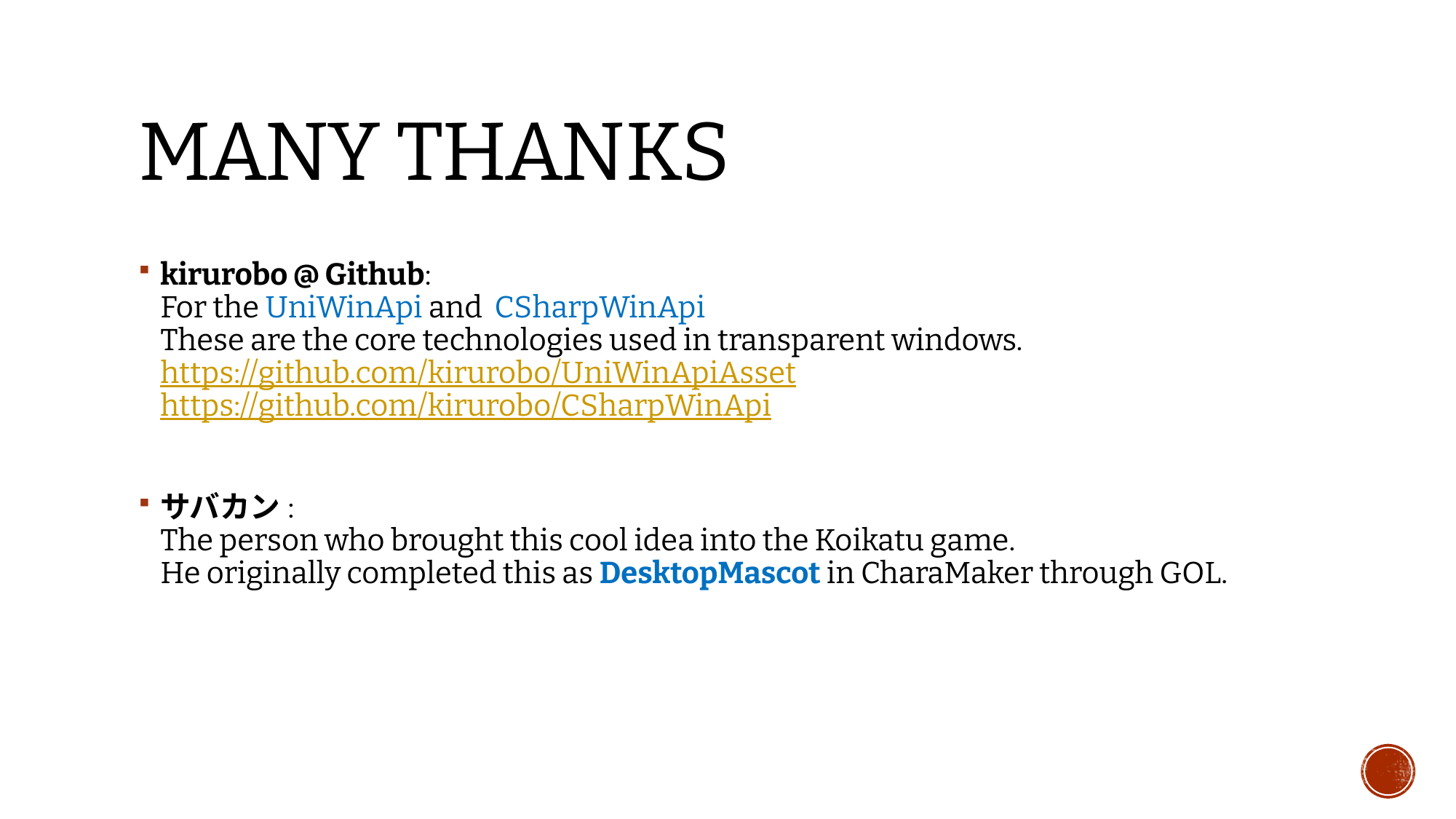

# Many Thanks
kirurobo @ Github:
For the UniWinApi and  CSharpWinApi
These are the core technologies used in transparent windows.
https://github.com/kirurobo/UniWinApiAsset
https://github.com/kirurobo/CSharpWinApi

サバカン:
The person who brought this cool idea into the Koikatu game.
He originally completed this as DesktopMascot in CharaMaker through GOL.